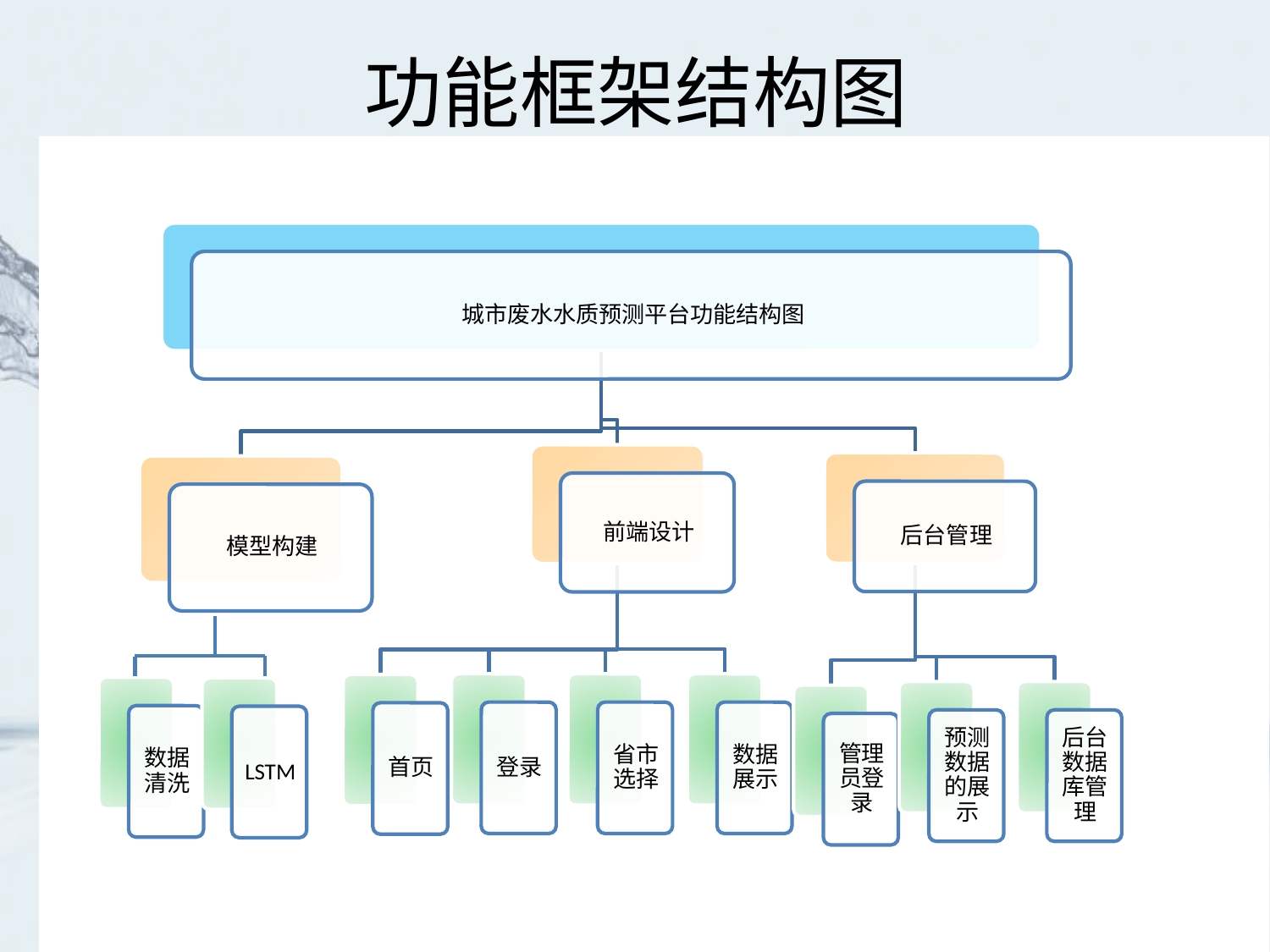

# 功能框架结构图
城市废水水质预测平台功能结构图
前端设计
首页
登录
省市选择
数据展示
模型构建
后台管理
管理员登录
预测数据的展示
后台数据库管理
数据清洗
LSTM